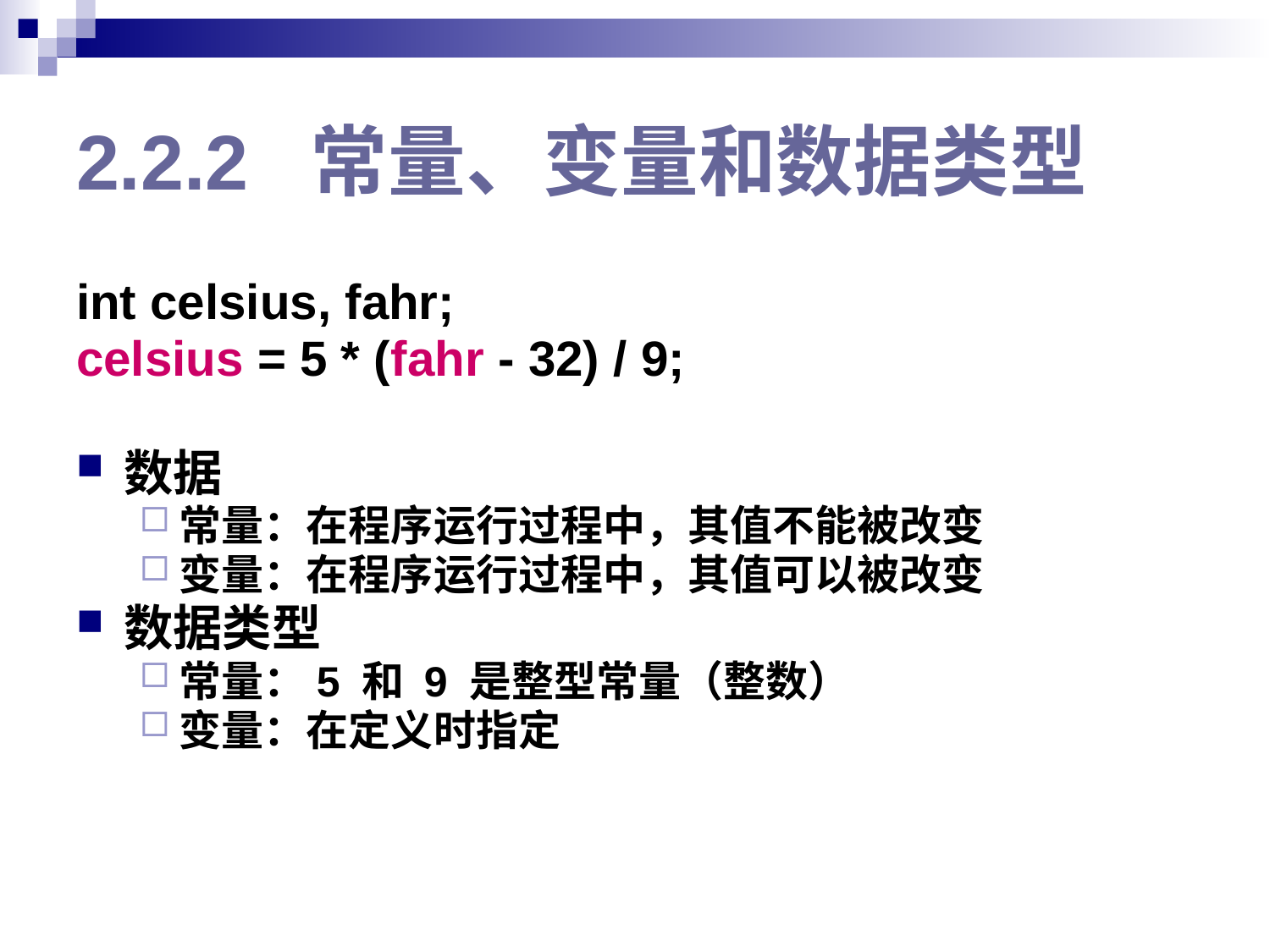

# 2.2.2  常量、变量和数据类型
int celsius, fahr;
celsius = 5 * (fahr - 32) / 9;

数据
常量：在程序运行过程中，其值不能被改变
变量：在程序运行过程中，其值可以被改变
数据类型
常量：5 和 9 是整型常量（整数）
变量：在定义时指定